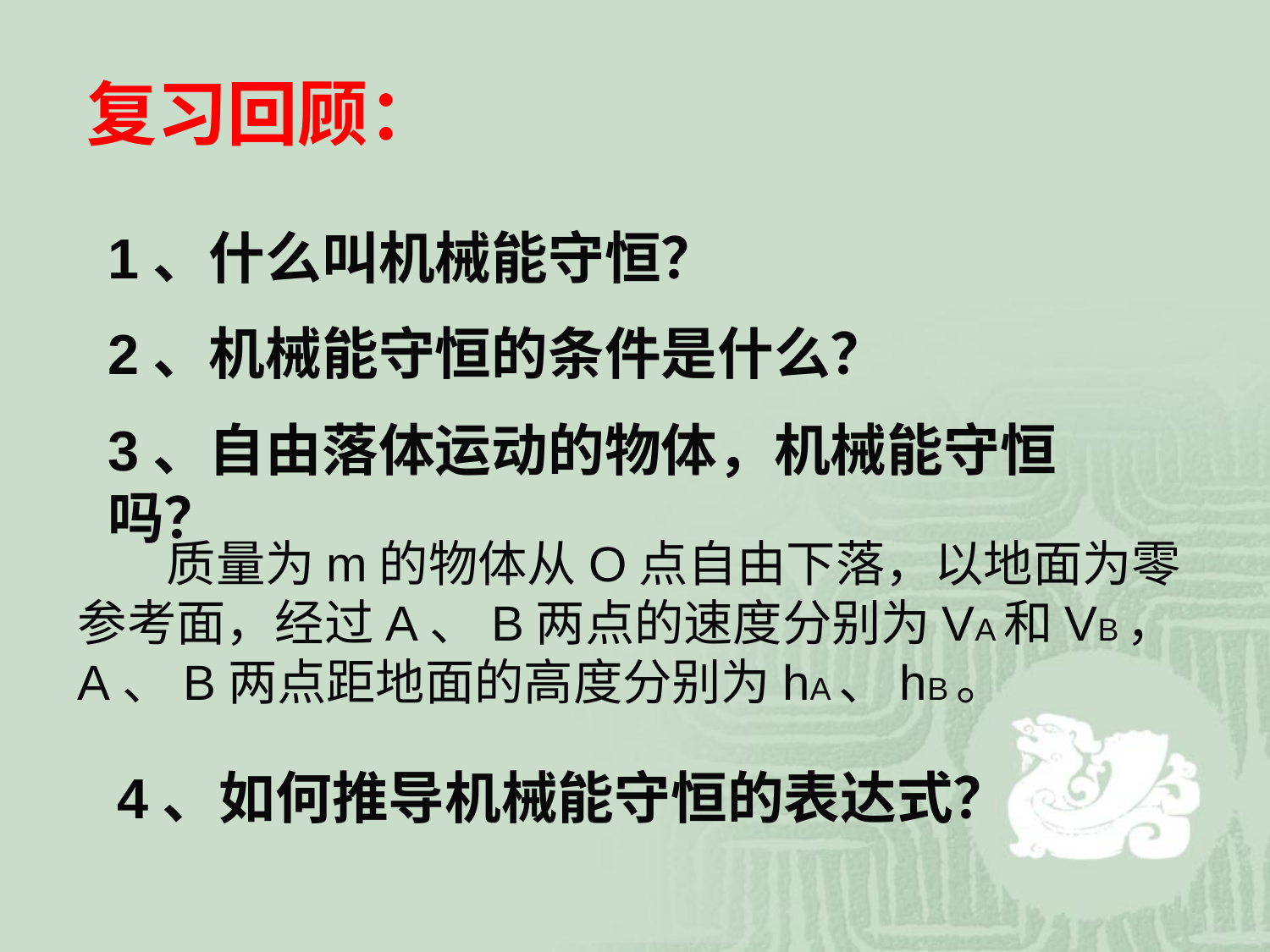

复习回顾：
1、什么叫机械能守恒？
2、机械能守恒的条件是什么？
3、自由落体运动的物体，机械能守恒吗？
       质量为m的物体从O点自由下落，以地面为零参考面，经过A、B两点的速度分别为VA和VB，A、B两点距地面的高度分别为hA、hB。
4、如何推导机械能守恒的表达式？